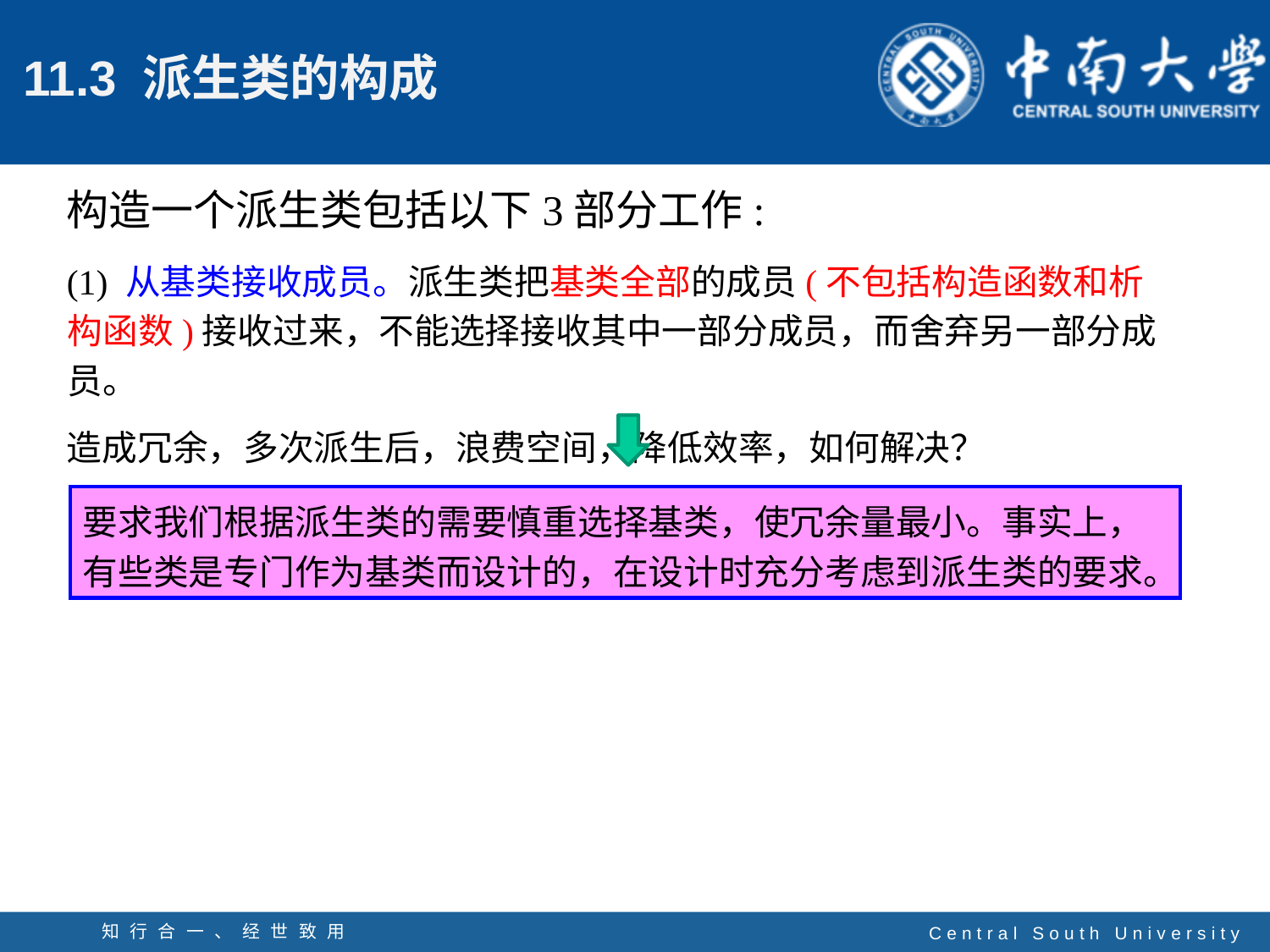

构造一个派生类包括以下3部分工作:
(1) 从基类接收成员。派生类把基类全部的成员(不包括构造函数和析构函数)接收过来，不能选择接收其中一部分成员，而舍弃另一部分成员。
造成冗余，多次派生后，浪费空间，降低效率，如何解决？

要求我们根据派生类的需要慎重选择基类，使冗余量最小。事实上，有些类是专门作为基类而设计的，在设计时充分考虑到派生类的要求。

知行合一、经世致用
自强不息 厚德载物
Central South University